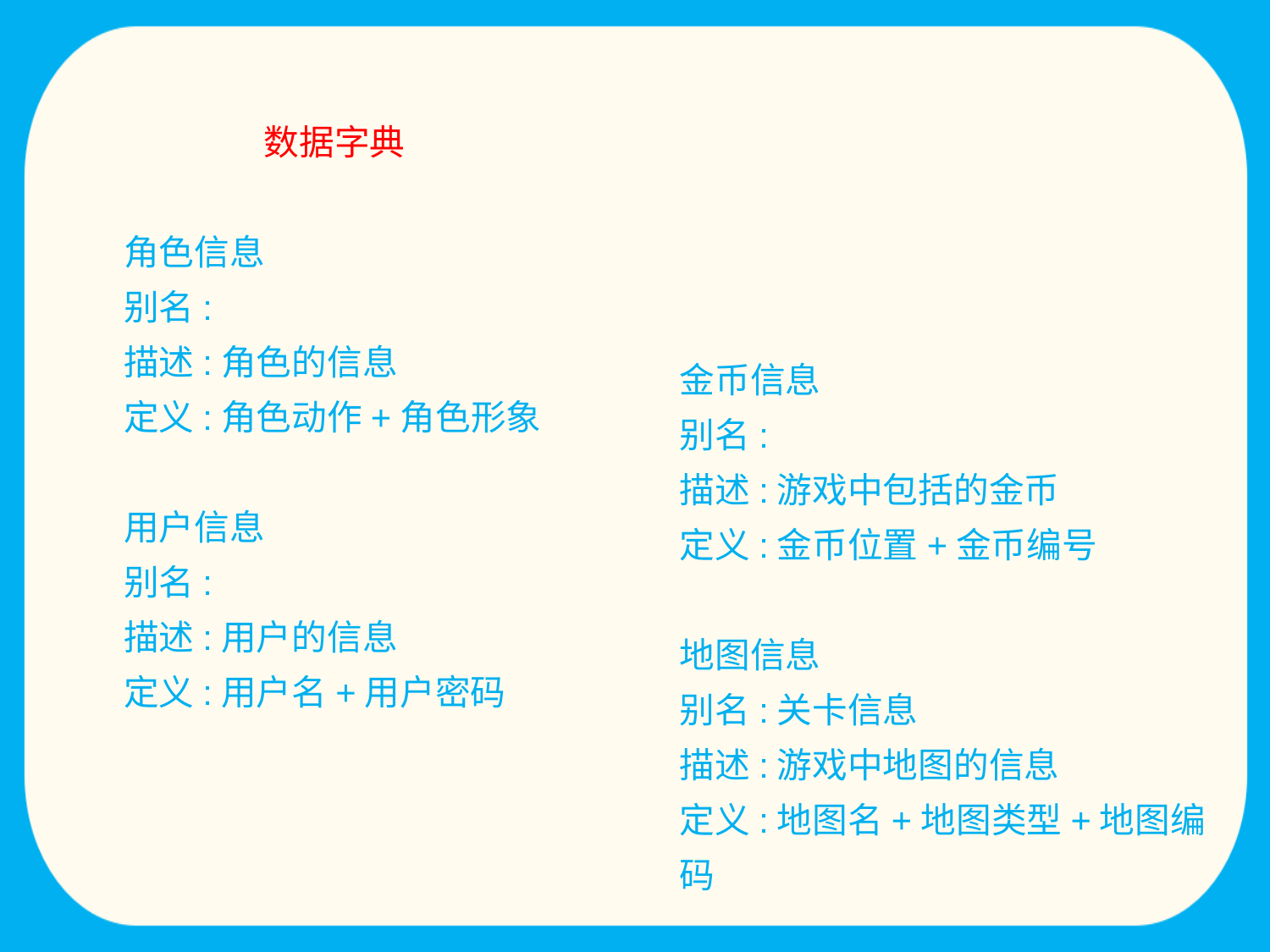

数据字典

角色信息
别名:
描述:角色的信息
定义:角色动作+角色形象

用户信息
别名:
描述:用户的信息
定义:用户名+用户密码
金币信息
别名:
描述:游戏中包括的金币
定义:金币位置+金币编号

地图信息
别名:关卡信息
描述:游戏中地图的信息
定义:地图名+地图类型+地图编码